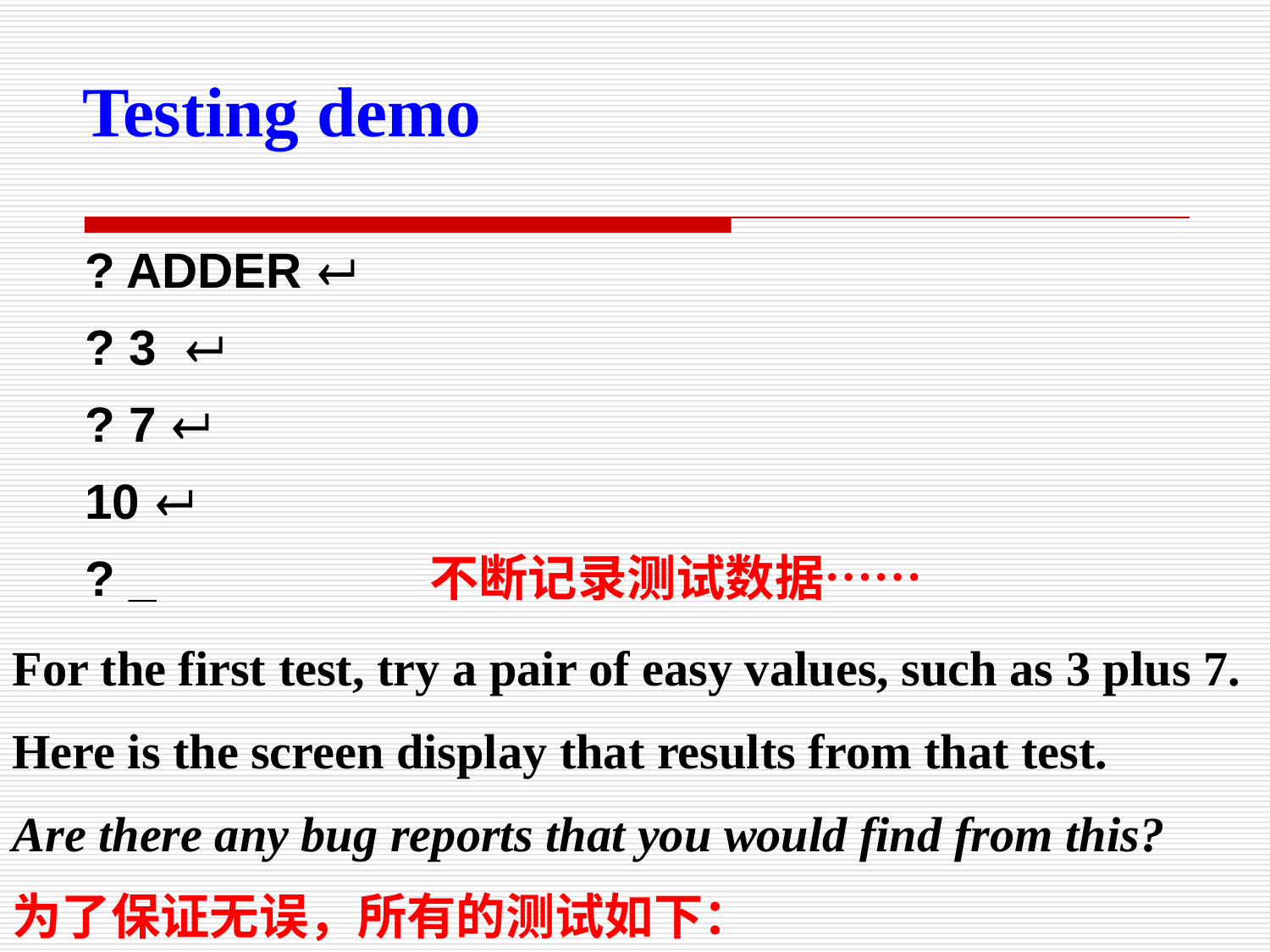

Testing demo
? ADDER ↵
? 3  ↵
? 7 ↵
10 ↵
? _                   不断记录测试数据……
For the first test, try a pair of easy values, such as 3 plus 7.
Here is the screen display that results from that test.
Are there any bug reports that you would find from this?
为了保证无误，所有的测试如下：